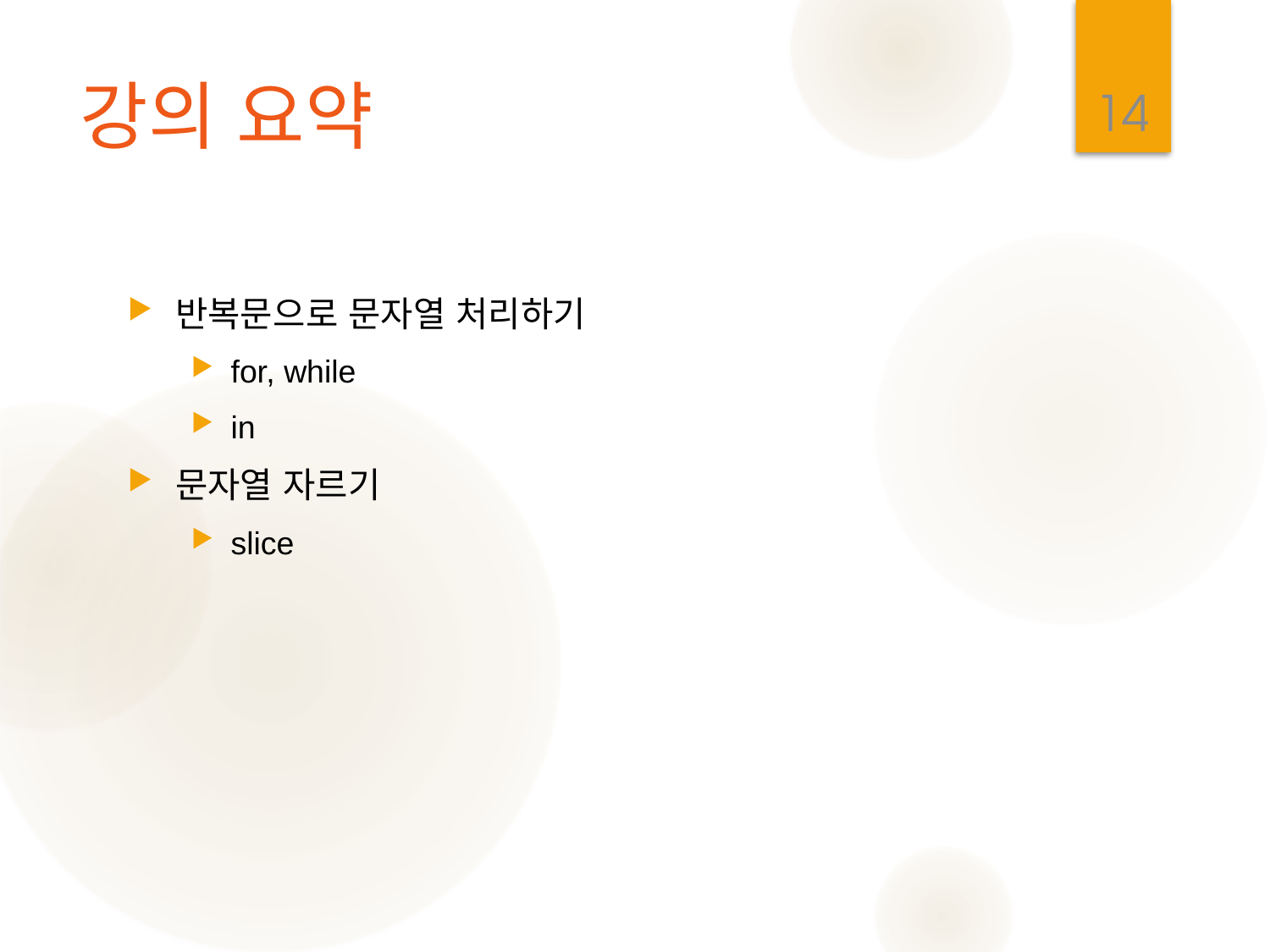

14
# 강의 요약
반복문으로 문자열 처리하기
for, while
in
문자열 자르기
slice